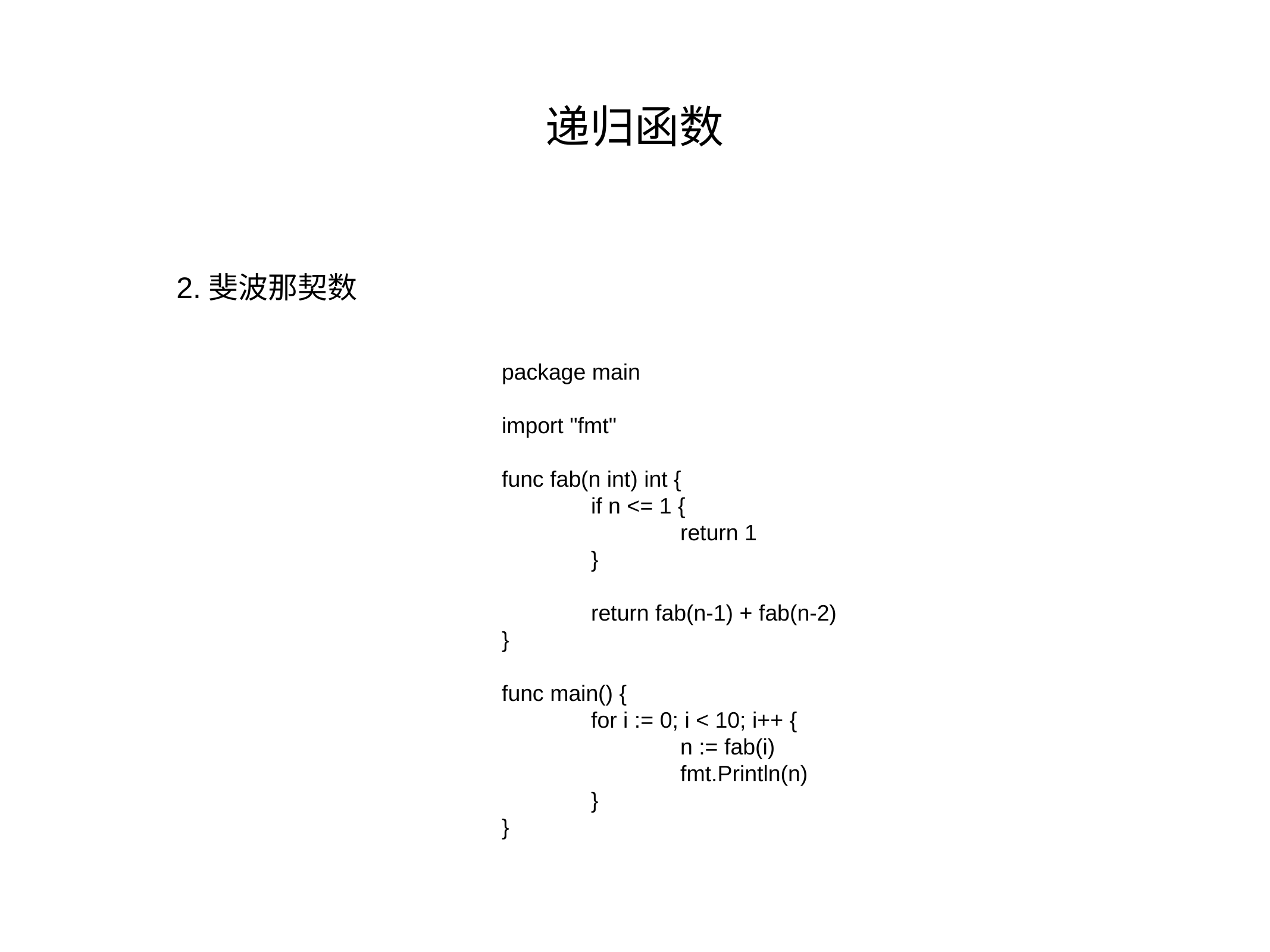

递归函数
2.斐波那契数
package main

import "fmt"

func fab(n int) int {
	if n <= 1 {
		return 1
	}

	return fab(n-1) + fab(n-2)
}

func main() {
	for i := 0; i < 10; i++ {
		n := fab(i)
		fmt.Println(n)
	}
}